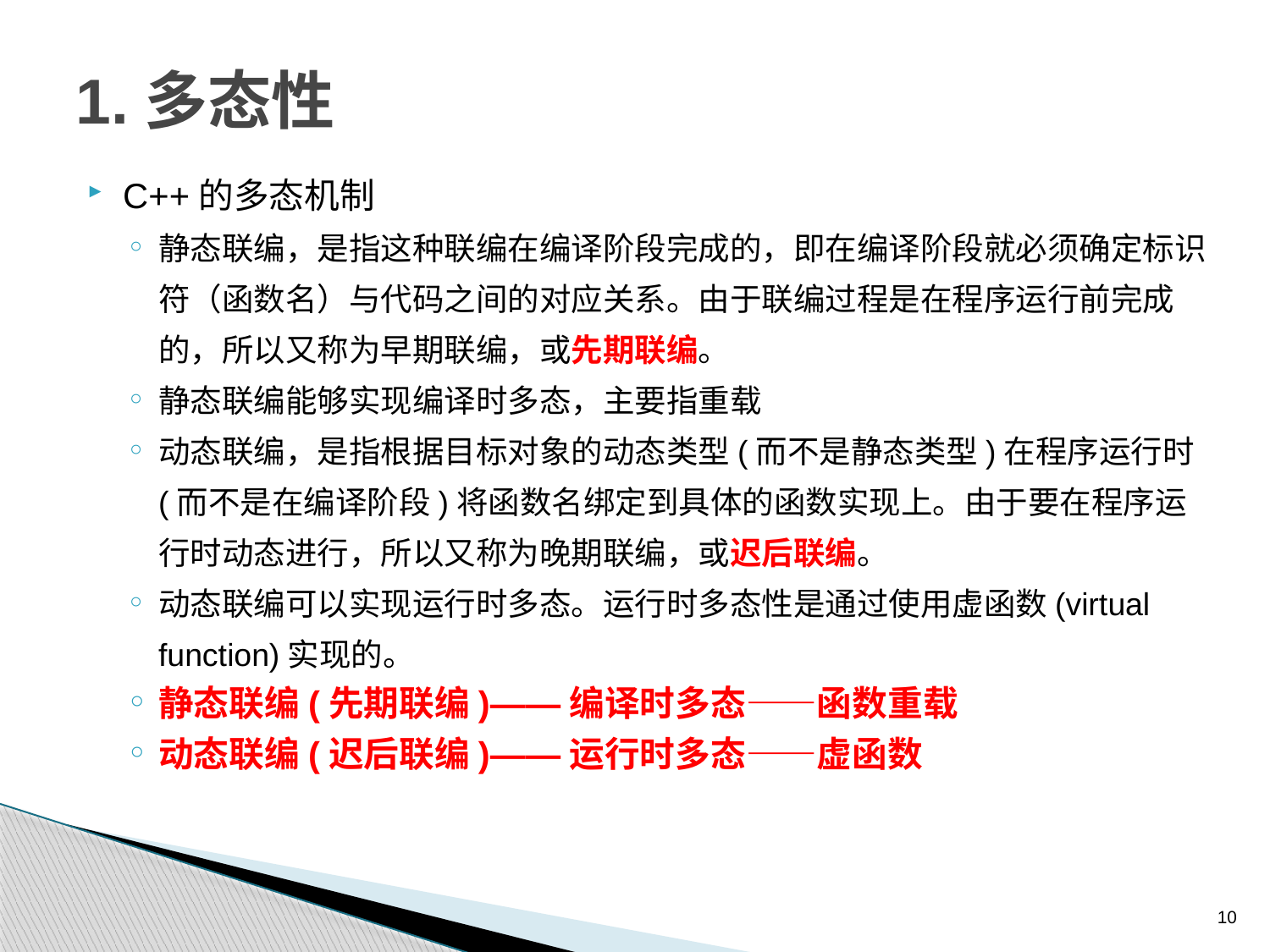

# 1.多态性
C++的多态机制
静态联编，是指这种联编在编译阶段完成的，即在编译阶段就必须确定标识符（函数名）与代码之间的对应关系。由于联编过程是在程序运行前完成的，所以又称为早期联编，或先期联编。
静态联编能够实现编译时多态，主要指重载
动态联编，是指根据目标对象的动态类型(而不是静态类型)在程序运行时(而不是在编译阶段)将函数名绑定到具体的函数实现上。由于要在程序运行时动态进行，所以又称为晚期联编，或迟后联编。
动态联编可以实现运行时多态。运行时多态性是通过使用虚函数(virtual function)实现的。
静态联编(先期联编)——编译时多态——函数重载
动态联编(迟后联编)——运行时多态——虚函数

10